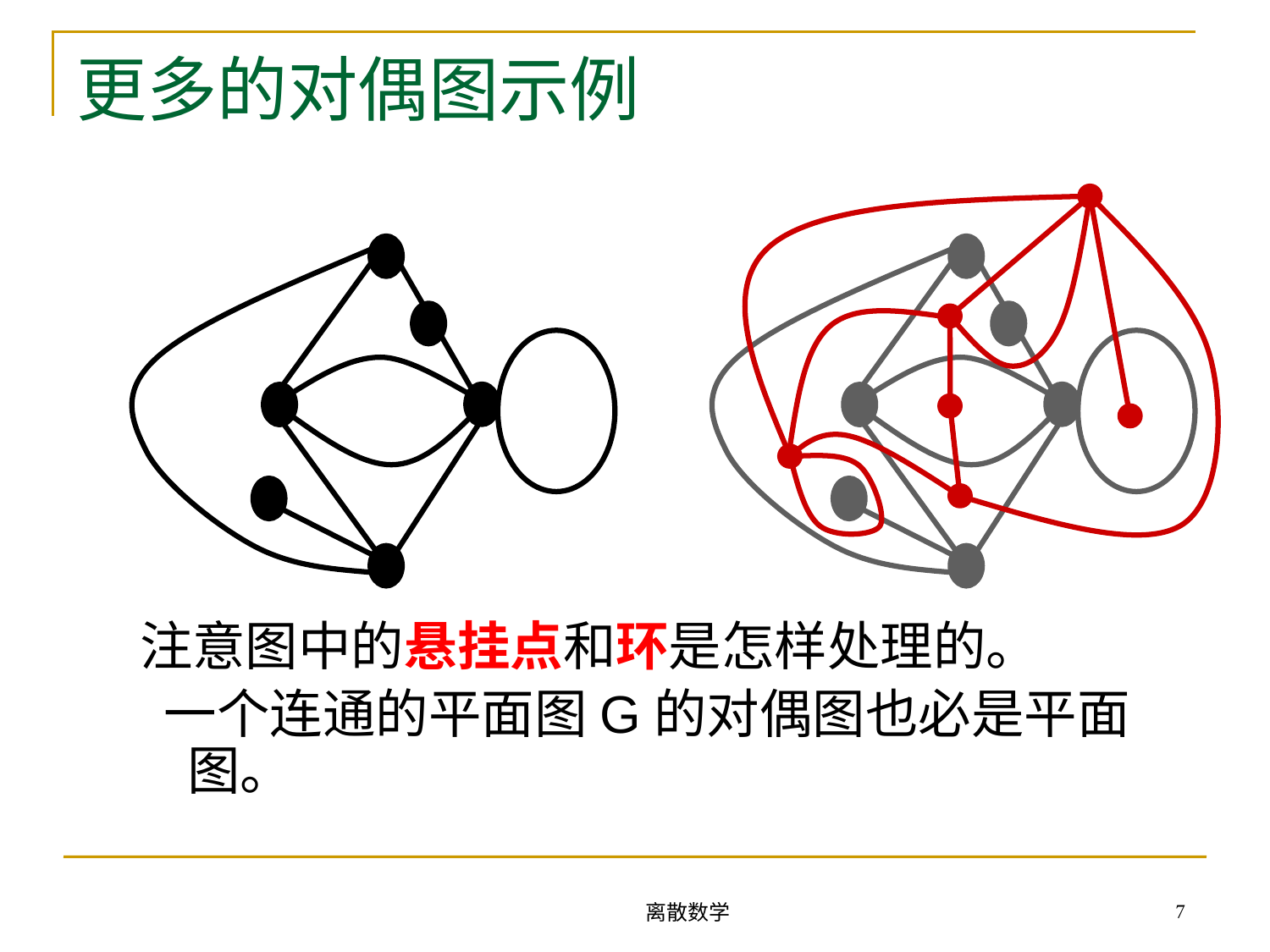

# 更多的对偶图示例

注意图中的悬挂点和环是怎样处理的。
 一个连通的平面图G的对偶图也必是平面图。

离散数学
7